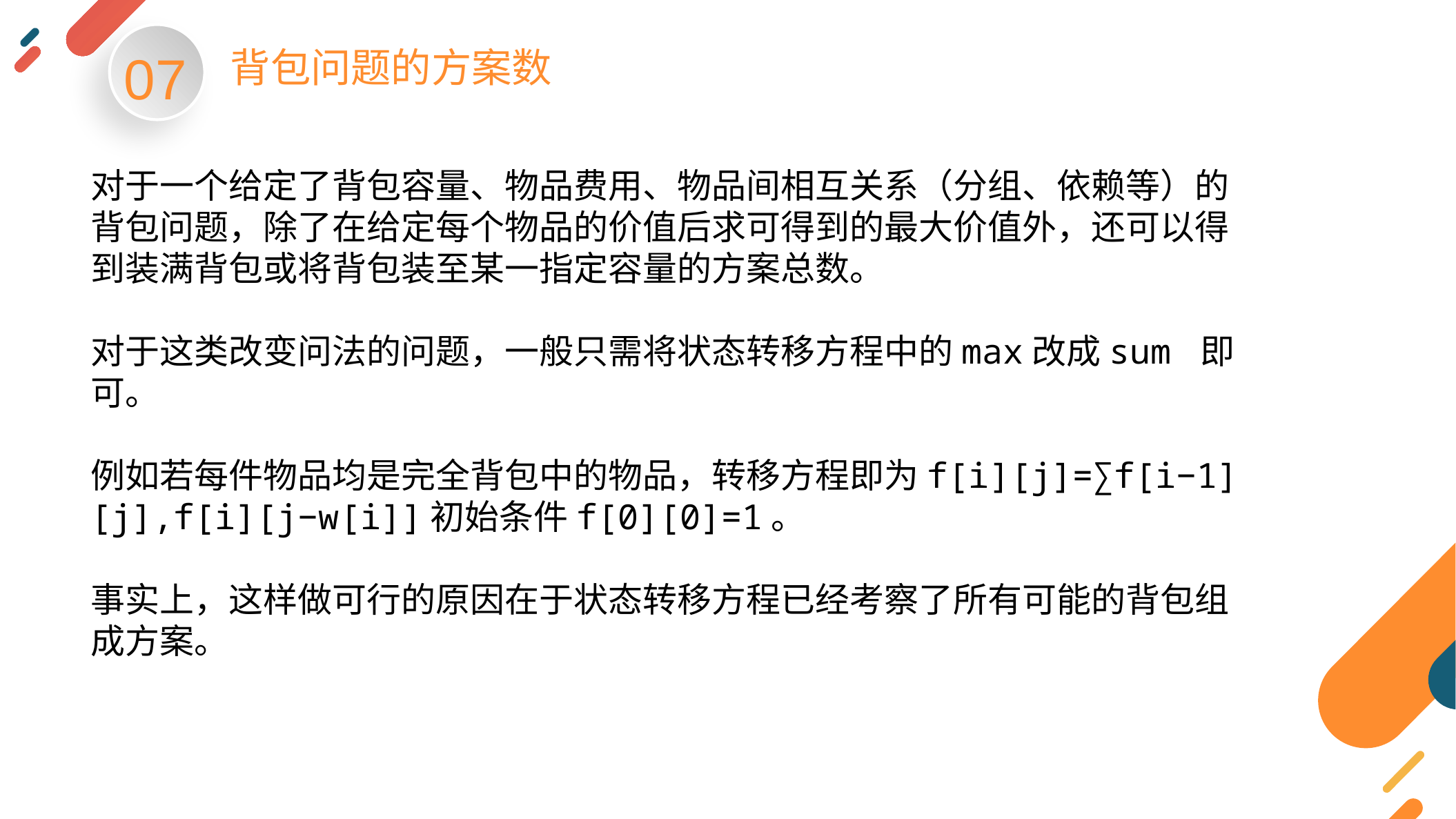

07
背包问题的方案数
对于一个给定了背包容量、物品费用、物品间相互关系（分组、依赖等）的背包问题，除了在给定每个物品的价值后求可得到的最大价值外，还可以得到装满背包或将背包装至某一指定容量的方案总数。

对于这类改变问法的问题，一般只需将状态转移方程中的max改成sum 即可。

例如若每件物品均是完全背包中的物品，转移方程即为f[i][j]=∑f[i−1][j],f[i][j−w[i]]初始条件f[0][0]=1。

事实上，这样做可行的原因在于状态转移方程已经考察了所有可能的背包组成方案。